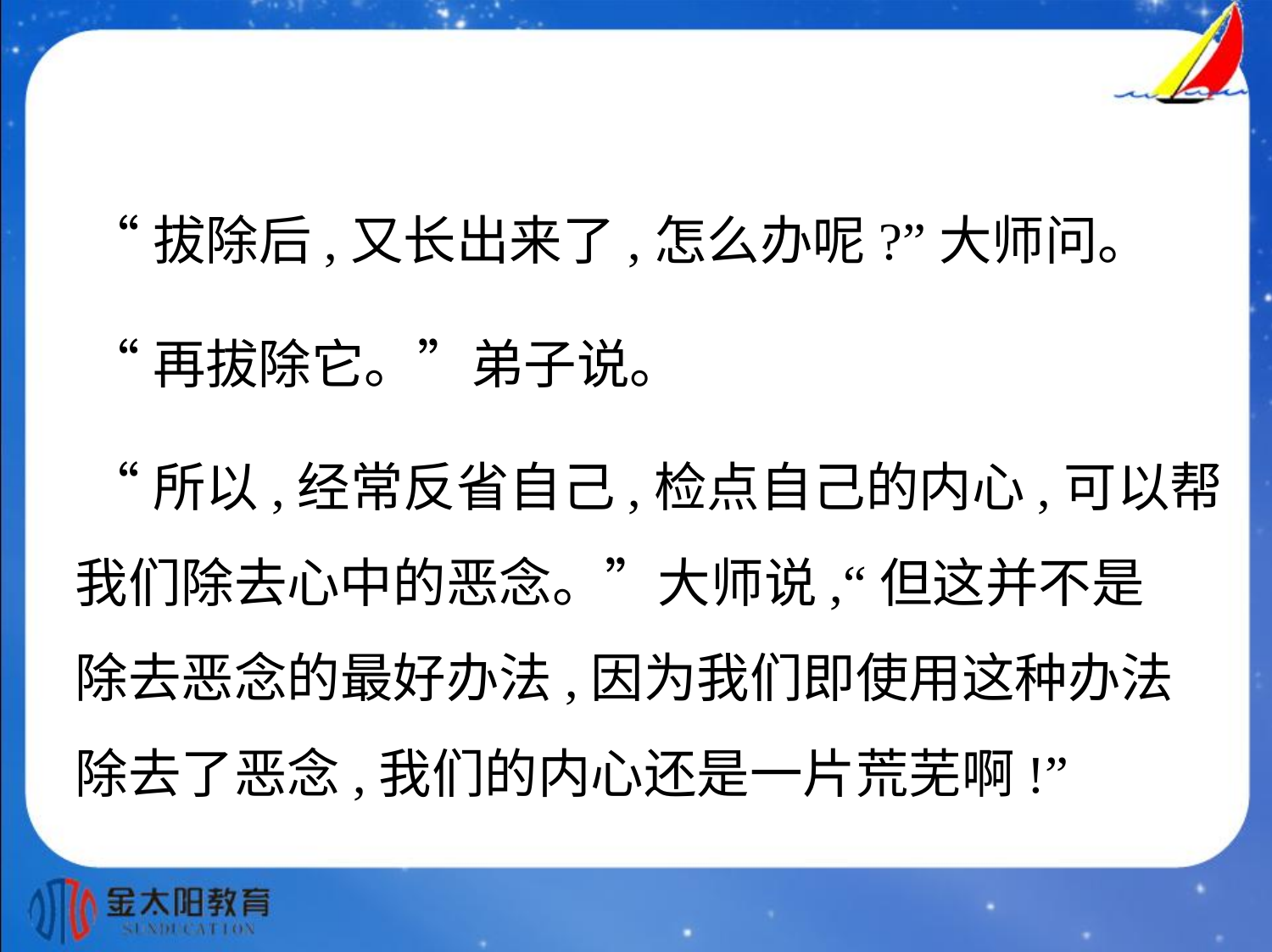

“拔除后,又长出来了,怎么办呢?”大师问。
 “再拔除它。”弟子说。
 “所以,经常反省自己,检点自己的内心,可以帮
我们除去心中的恶念。”大师说,“但这并不是
除去恶念的最好办法,因为我们即使用这种办法
除去了恶念,我们的内心还是一片荒芜啊!”